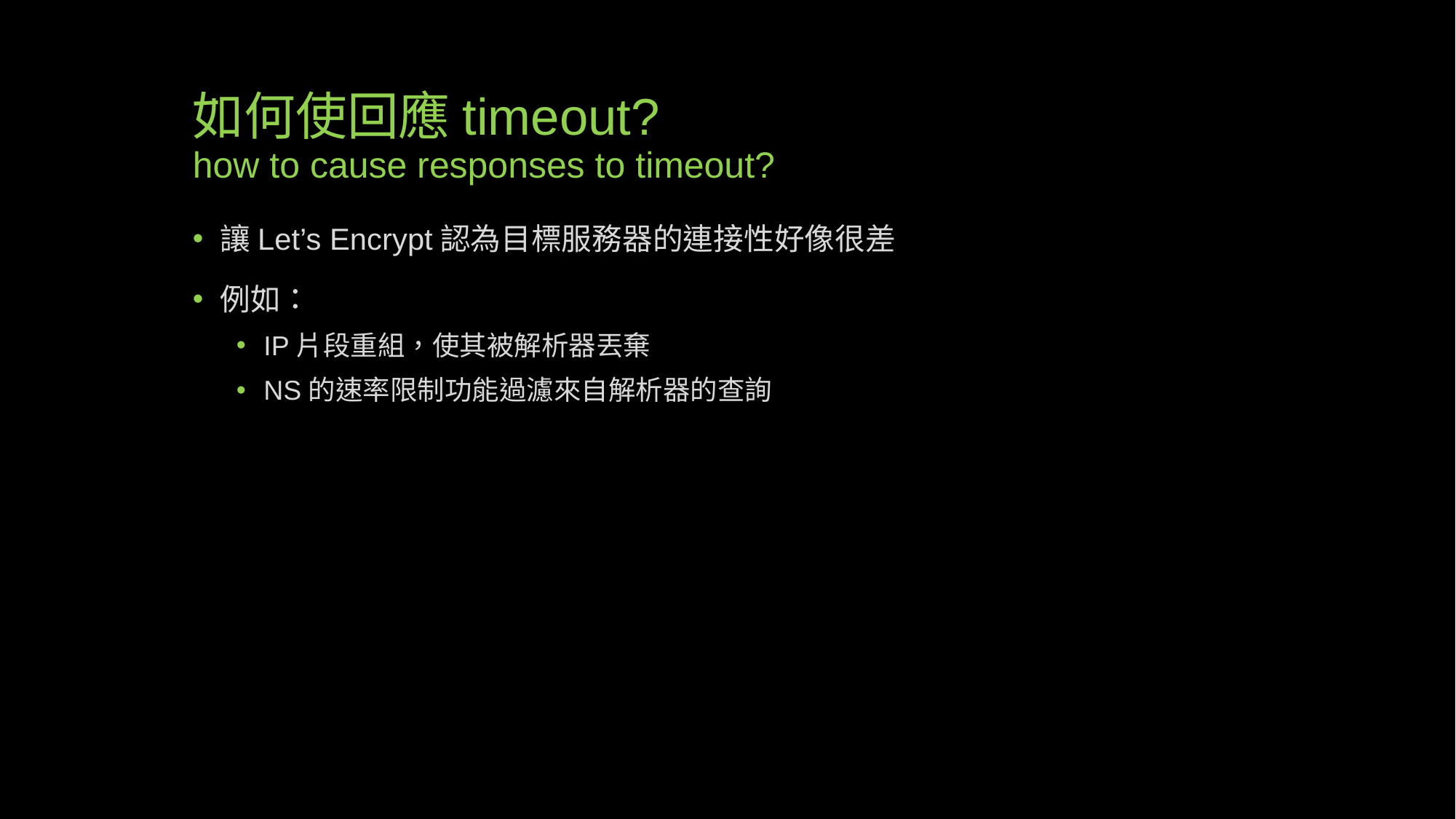

# 如何使回應timeout? how to cause responses to timeout?
讓Let’s Encrypt認為目標服務器的連接性好像很差
例如：
IP片段重組，使其被解析器丟棄
NS的速率限制功能過濾來自解析器的查詢